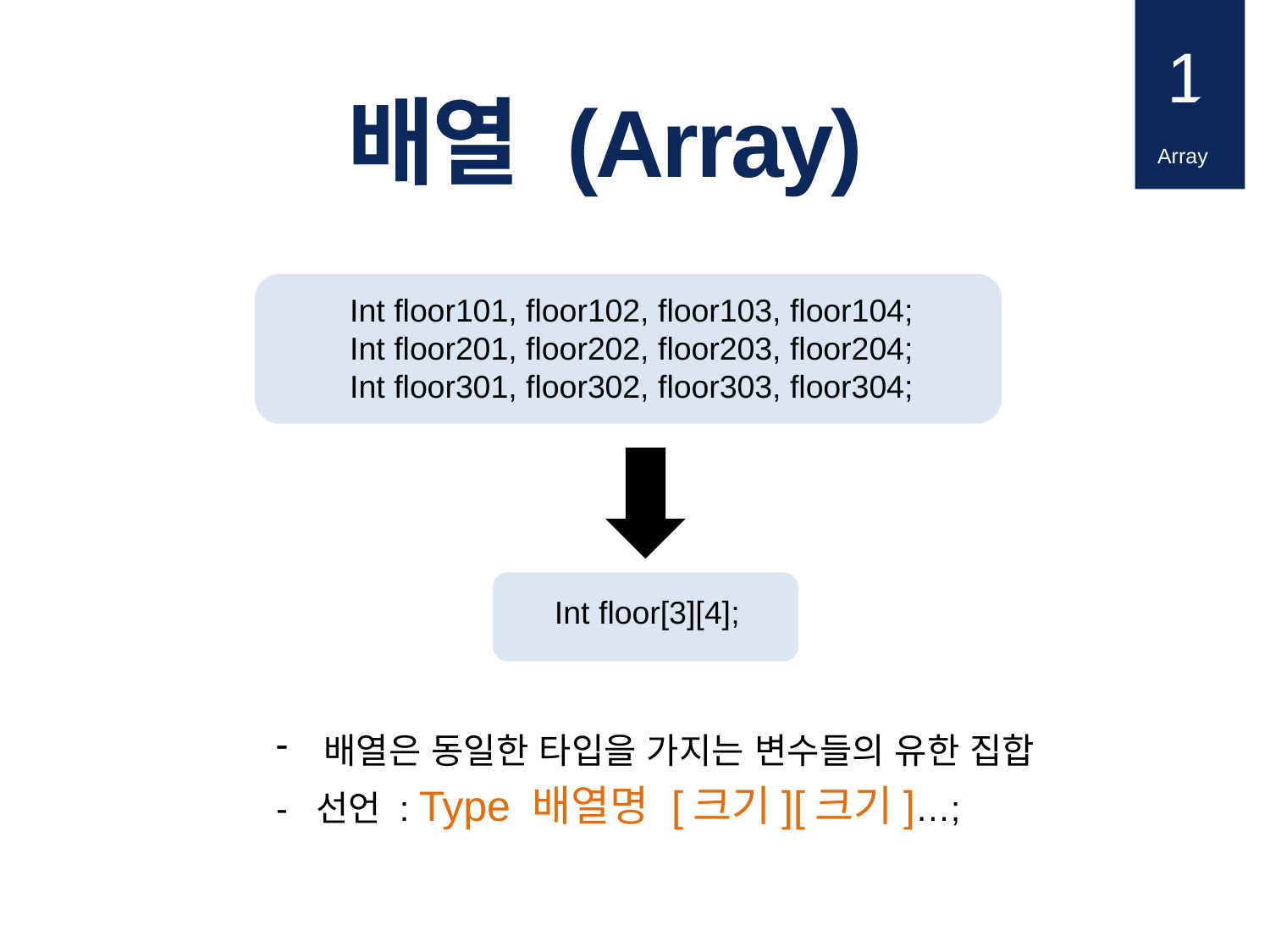

1

배열 (Array)
Array

Int floor101, floor102, floor103, floor104;
Int floor201, floor202, floor203, floor204;
Int floor301, floor302, floor303, floor304;

Int floor[3][4];

배열은 동일한 타입을 가지는 변수들의 유한 집합
-  선언 : Type 배열명 [크기][크기]…;